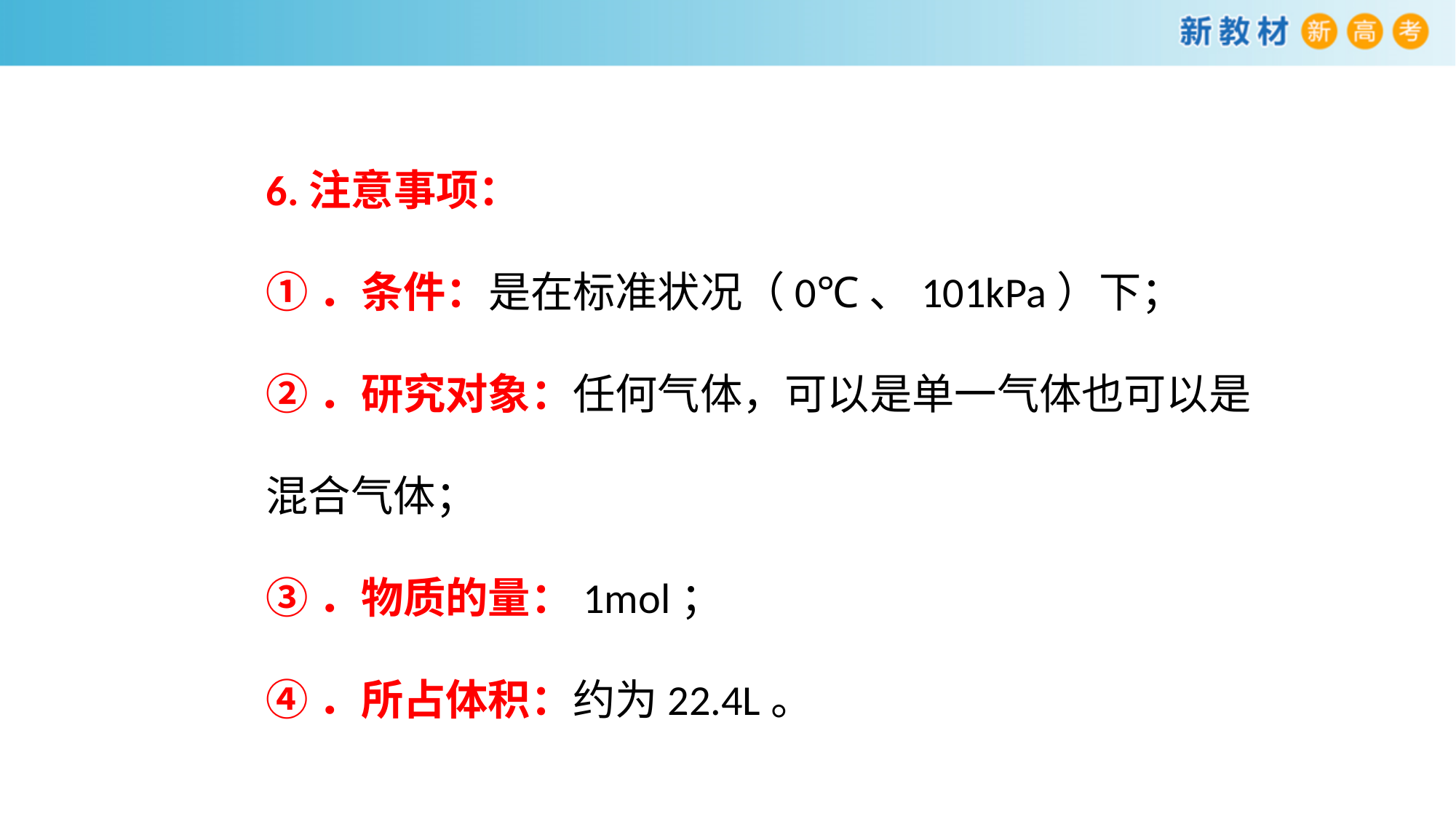

6.注意事项：
①．条件：是在标准状况（0℃、101kPa）下；
②．研究对象：任何气体，可以是单一气体也可以是混合气体；
③．物质的量：1mol；
④．所占体积：约为22.4L。